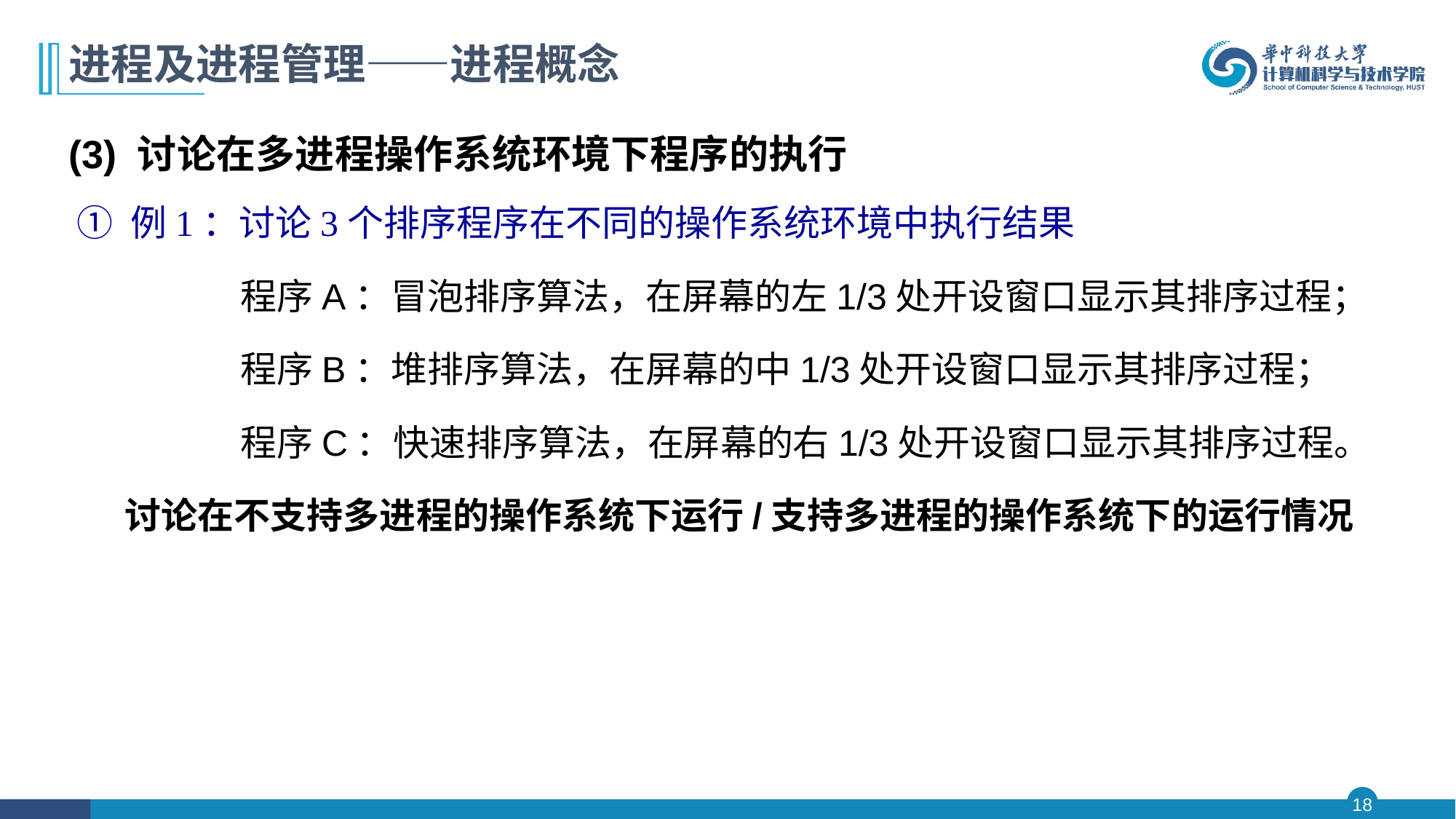

# 进程及进程管理——进程概念
(3) 讨论在多进程操作系统环境下程序的执行
 ① 例1：讨论3个排序程序在不同的操作系统环境中执行结果
             程序A：冒泡排序算法，在屏幕的左1/3处开设窗口显示其排序过程；
             程序B：堆排序算法，在屏幕的中1/3处开设窗口显示其排序过程；
             程序C：快速排序算法，在屏幕的右1/3处开设窗口显示其排序过程。
讨论在不支持多进程的操作系统下运行/支持多进程的操作系统下的运行情况